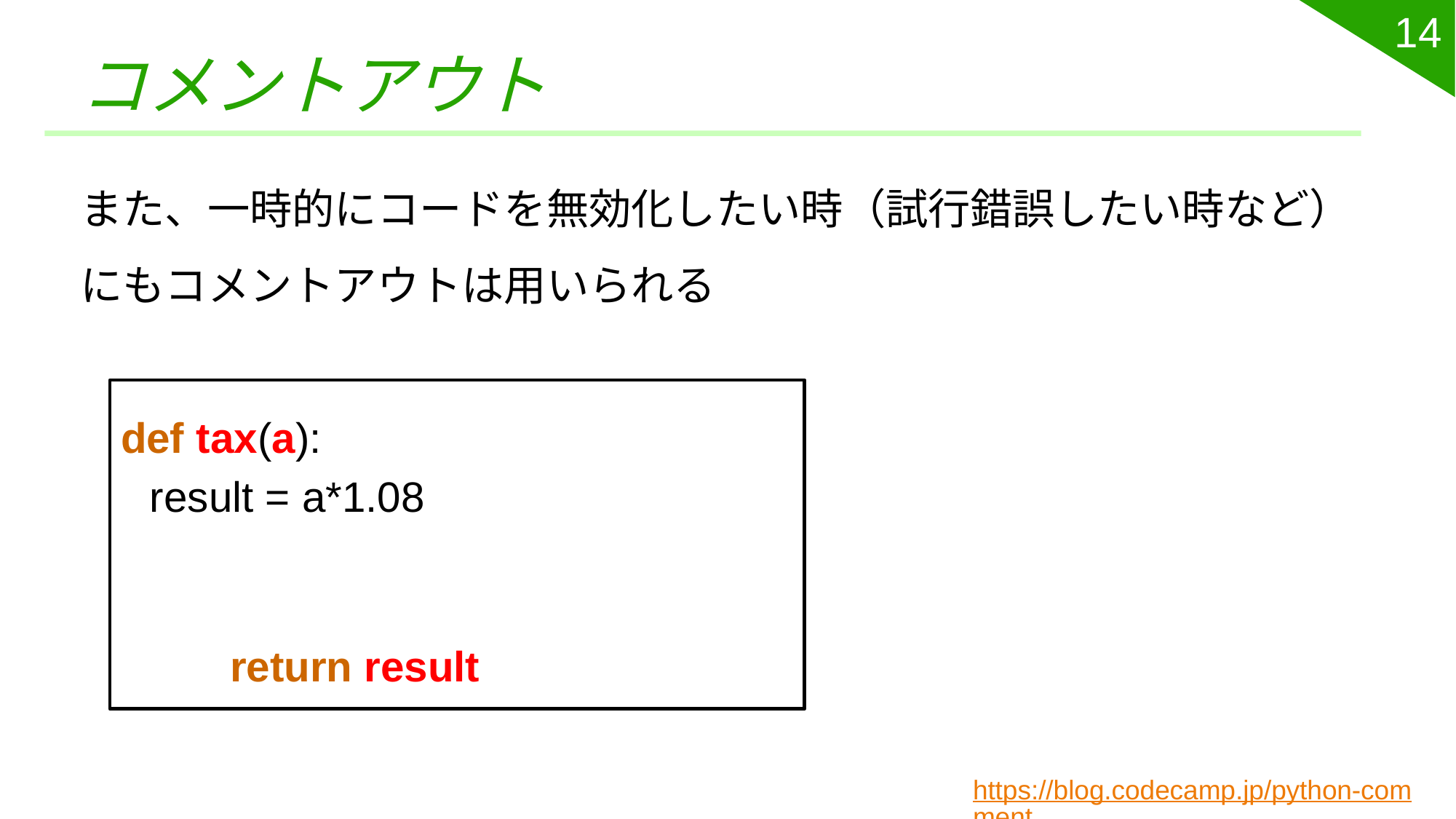

14
# コメントアウト
また、一時的にコードを無効化したい時（試行錯誤したい時など）にもコメントアウトは用いられる
def tax(a):

	return result
result = a*1.08
https://blog.codecamp.jp/python-comment